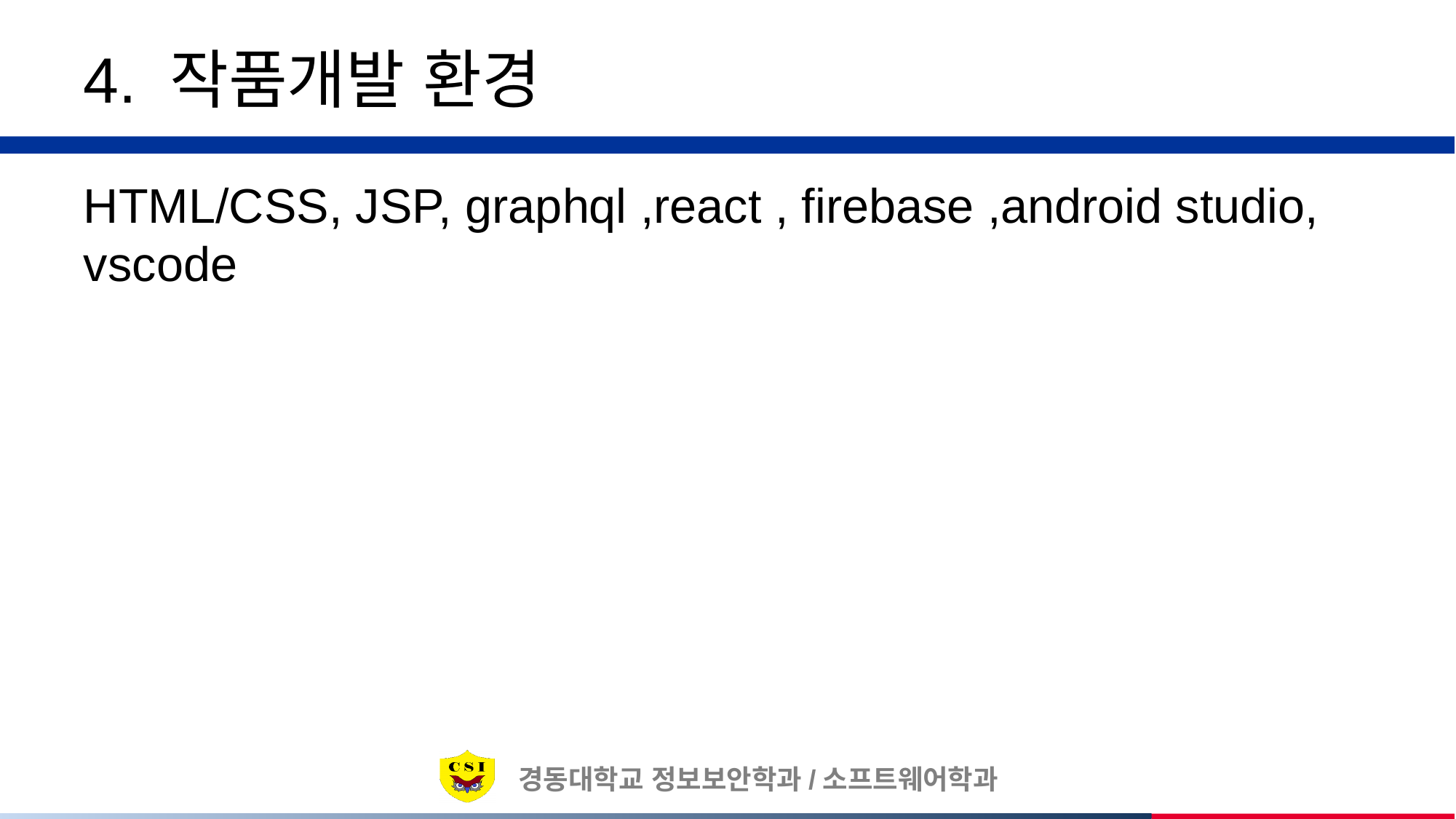

# 4. 작품개발 환경
HTML/CSS, JSP, graphql ,react , firebase ,android studio, vscode